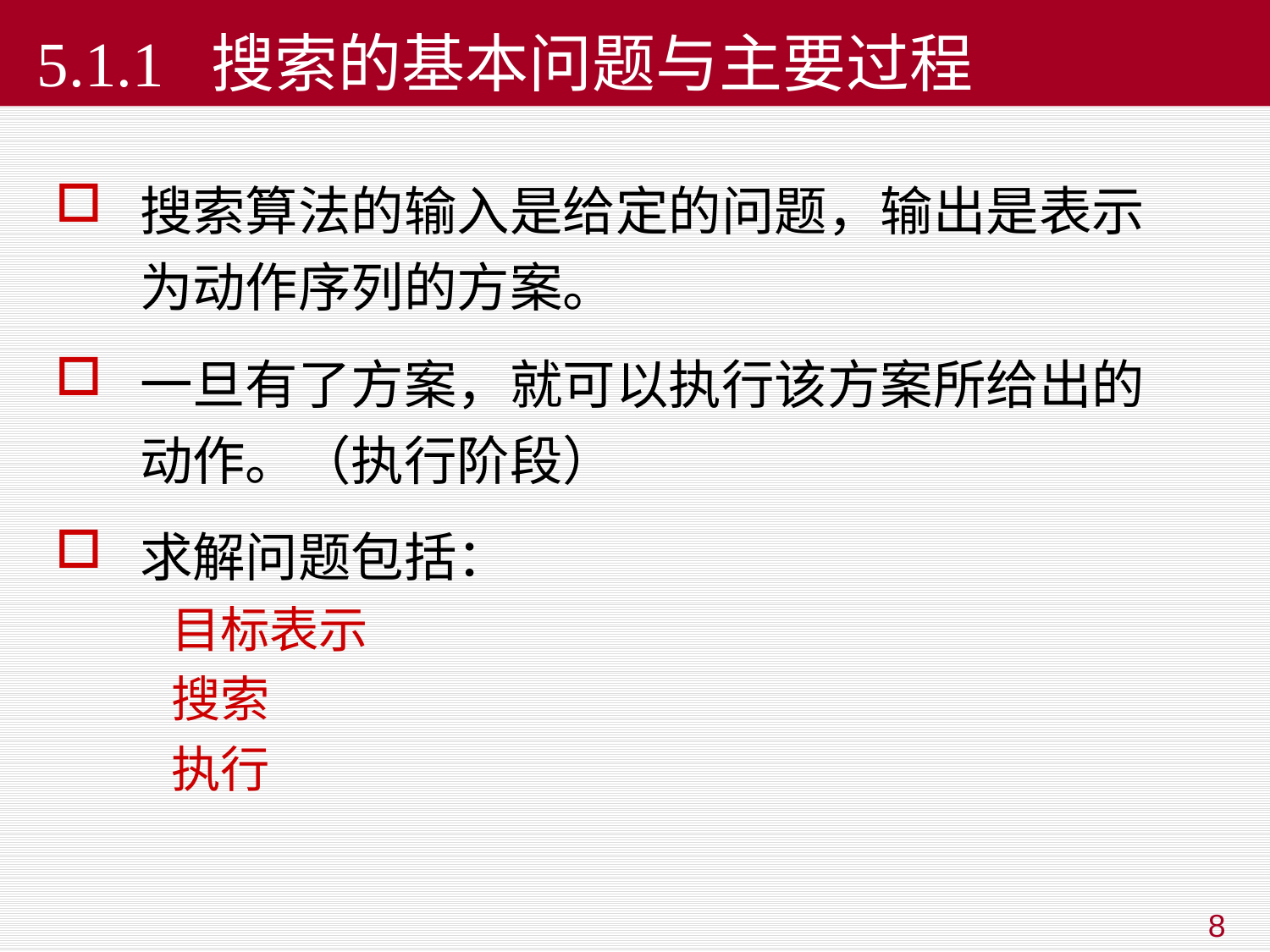

# 5.1.1  搜索的基本问题与主要过程
搜索算法的输入是给定的问题，输出是表示为动作序列的方案。
一旦有了方案，就可以执行该方案所给出的动作。（执行阶段）
求解问题包括：
目标表示
搜索
执行
8